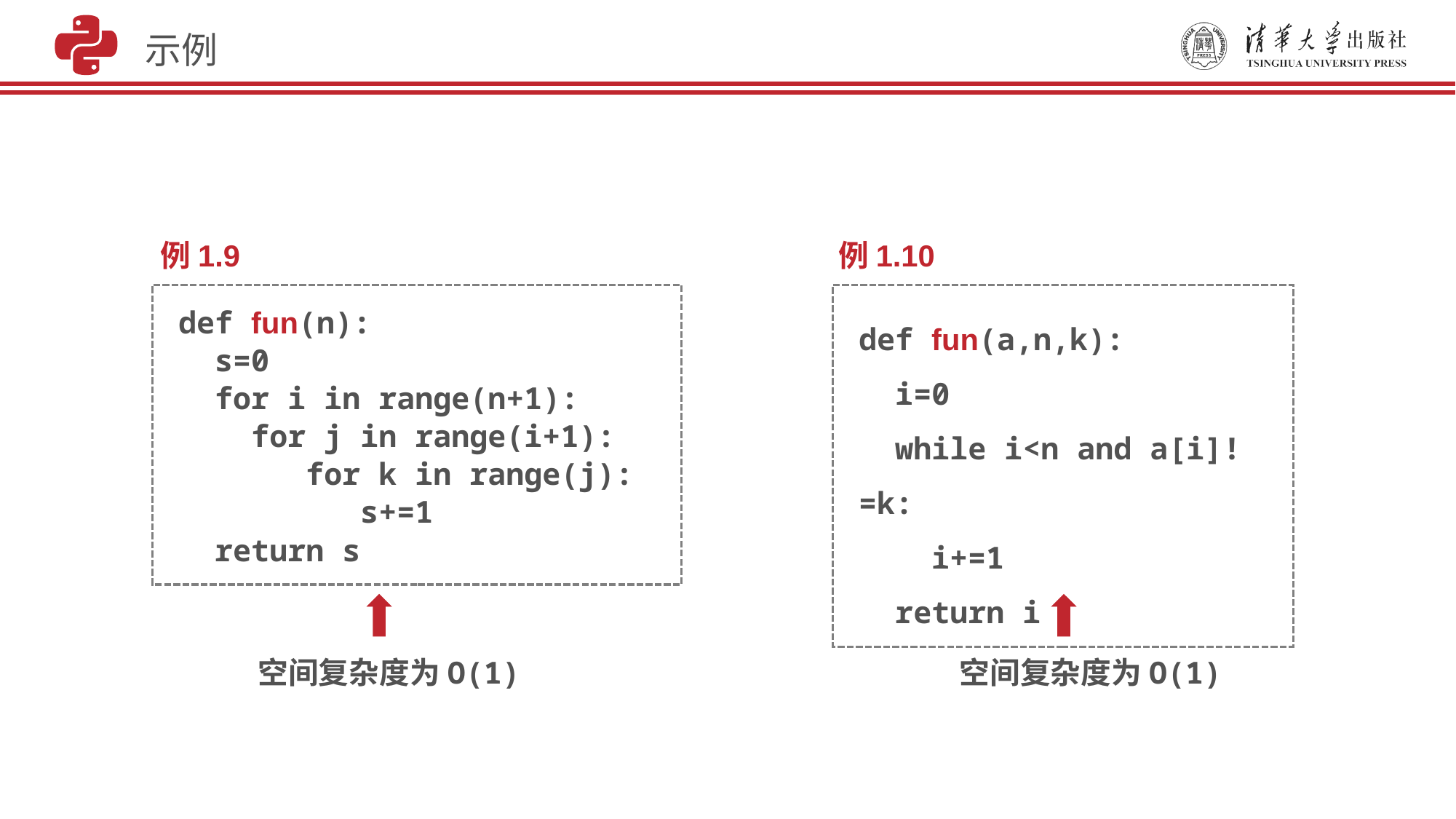

示例
例1.9
def fun(n):
  s=0
  for i in range(n+1):
    for j in range(i+1):
       for k in range(j):
          s+=1
  return s

空间复杂度为O(1)
例1.10
def fun(a,n,k):
  i=0
  while i<n and a[i]!=k:
    i+=1
  return i

空间复杂度为O(1)